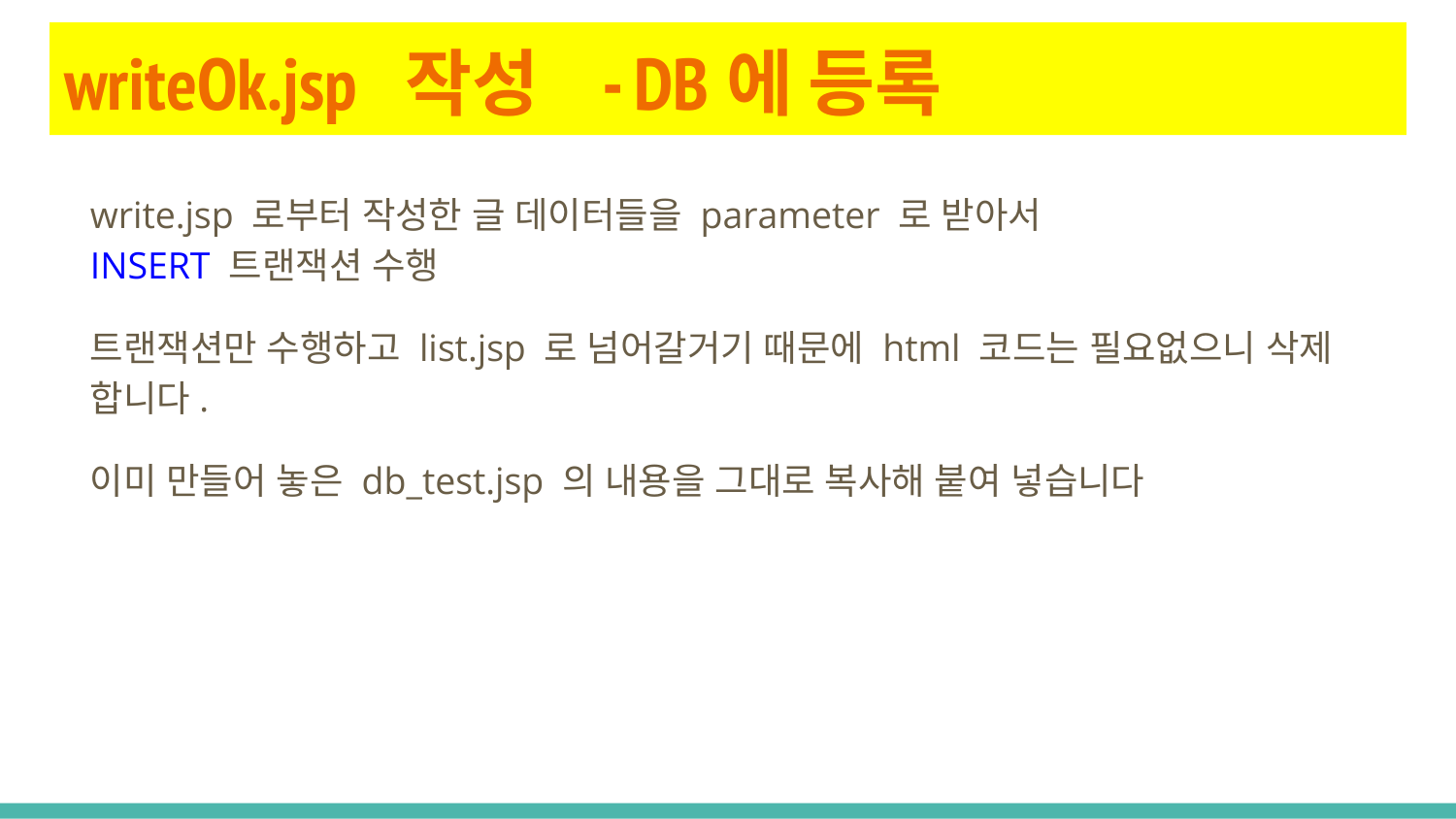

# writeOk.jsp  작성   - DB에 등록
write.jsp 로부터 작성한 글 데이터들을 parameter 로 받아서
INSERT 트랜잭션 수행
트랜잭션만 수행하고 list.jsp 로 넘어갈거기 때문에 html 코드는 필요없으니 삭제 합니다.
이미 만들어 놓은 db_test.jsp 의 내용을 그대로 복사해 붙여 넣습니다